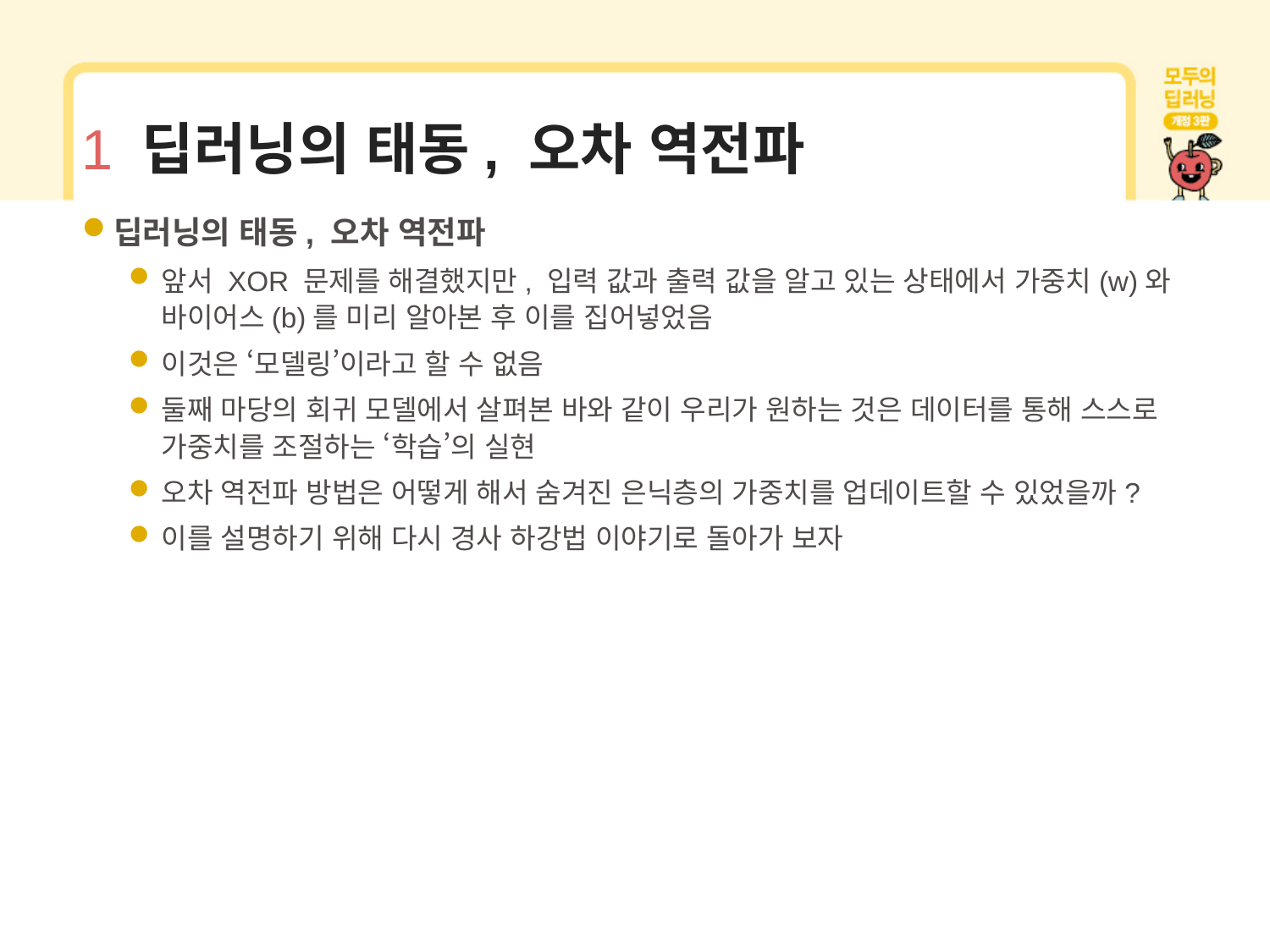

# 1 딥러닝의 태동, 오차 역전파
딥러닝의 태동, 오차 역전파
앞서 XOR 문제를 해결했지만, 입력 값과 출력 값을 알고 있는 상태에서 가중치(w)와 바이어스(b)를 미리 알아본 후 이를 집어넣었음
이것은 ‘모델링’이라고 할 수 없음
둘째 마당의 회귀 모델에서 살펴본 바와 같이 우리가 원하는 것은 데이터를 통해 스스로 가중치를 조절하는 ‘학습’의 실현
오차 역전파 방법은 어떻게 해서 숨겨진 은닉층의 가중치를 업데이트할 수 있었을까?
이를 설명하기 위해 다시 경사 하강법 이야기로 돌아가 보자